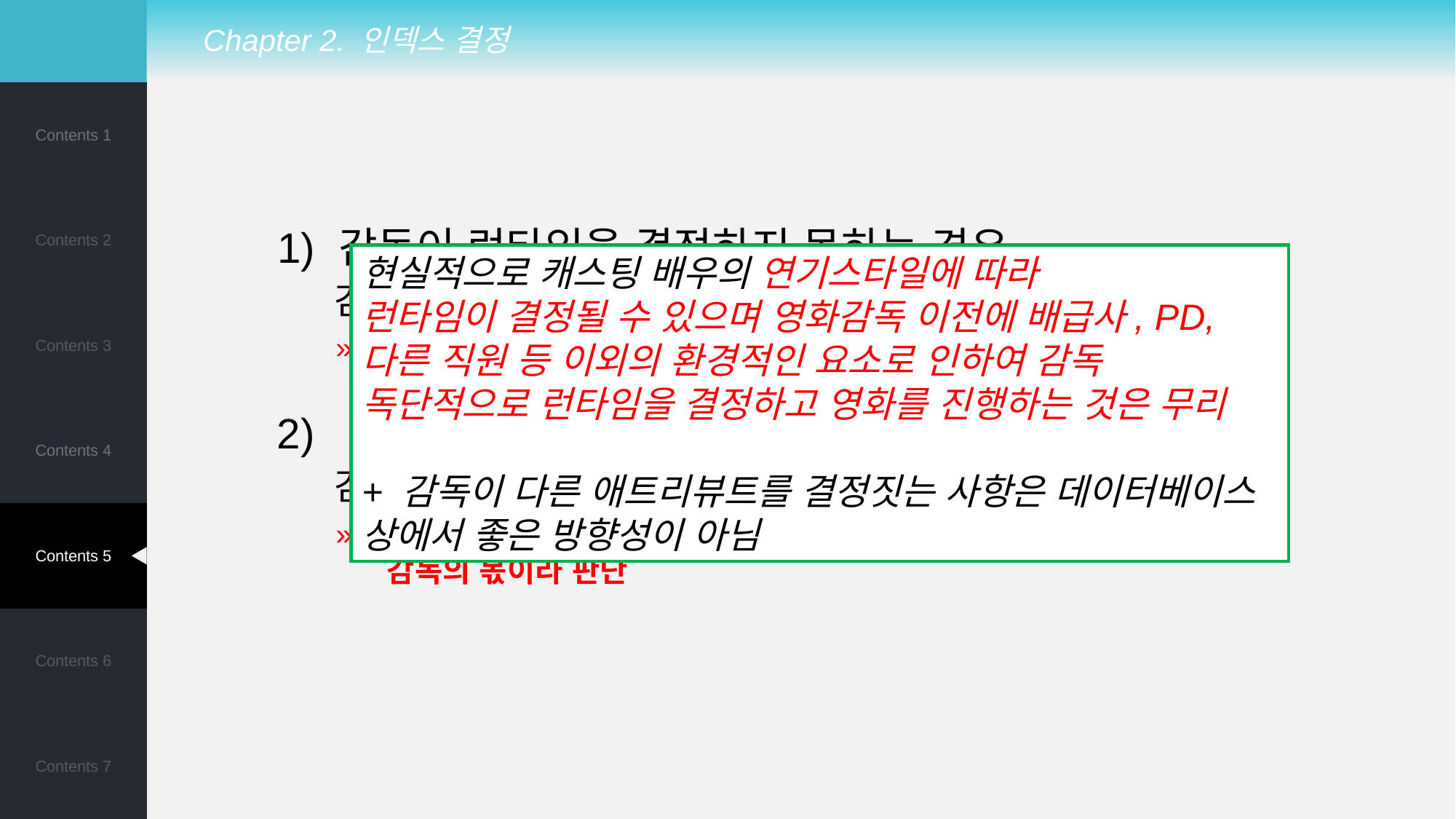

Chapter 2. 인덱스 결정
| Contents 1 |
| --- |
| Contents 2 |
| Contents 3 |
| Contents 4 |
| Contents 5 |
| Contents 6 |
| Contents 7 |
감독이 런타임을 결정하지 못하는 경우
    감독 혼자 결정 X -> 주연 배우 값과 함께 런타임 결정
       » ‘대표주연’의 의사와 함께(애드립 등) 런타임을 결정

현실적으로 캐스팅 배우의 연기스타일에 따라
런타임이 결정될 수 있으며 영화감독 이전에 배급사, PD,
다른 직원 등 이외의 환경적인 요소로 인하여 감독 독단적으로 런타임을 결정하고 영화를 진행하는 것은 무리

+ 감독이 다른 애트리뷰트를 결정짓는 사항은 데이터베이스 상에서 좋은 방향성이 아님
2)  감독이 런타임을 결정할 수 있는 경우
    감독 혼자 결정 -> 주연 배우 등 다른 애트리뷰트 무시
       » ‘대표주연’의 의사까지 함께 고려하여 최종 결정을 하는 것은 결국
            감독의 몫이라 판단